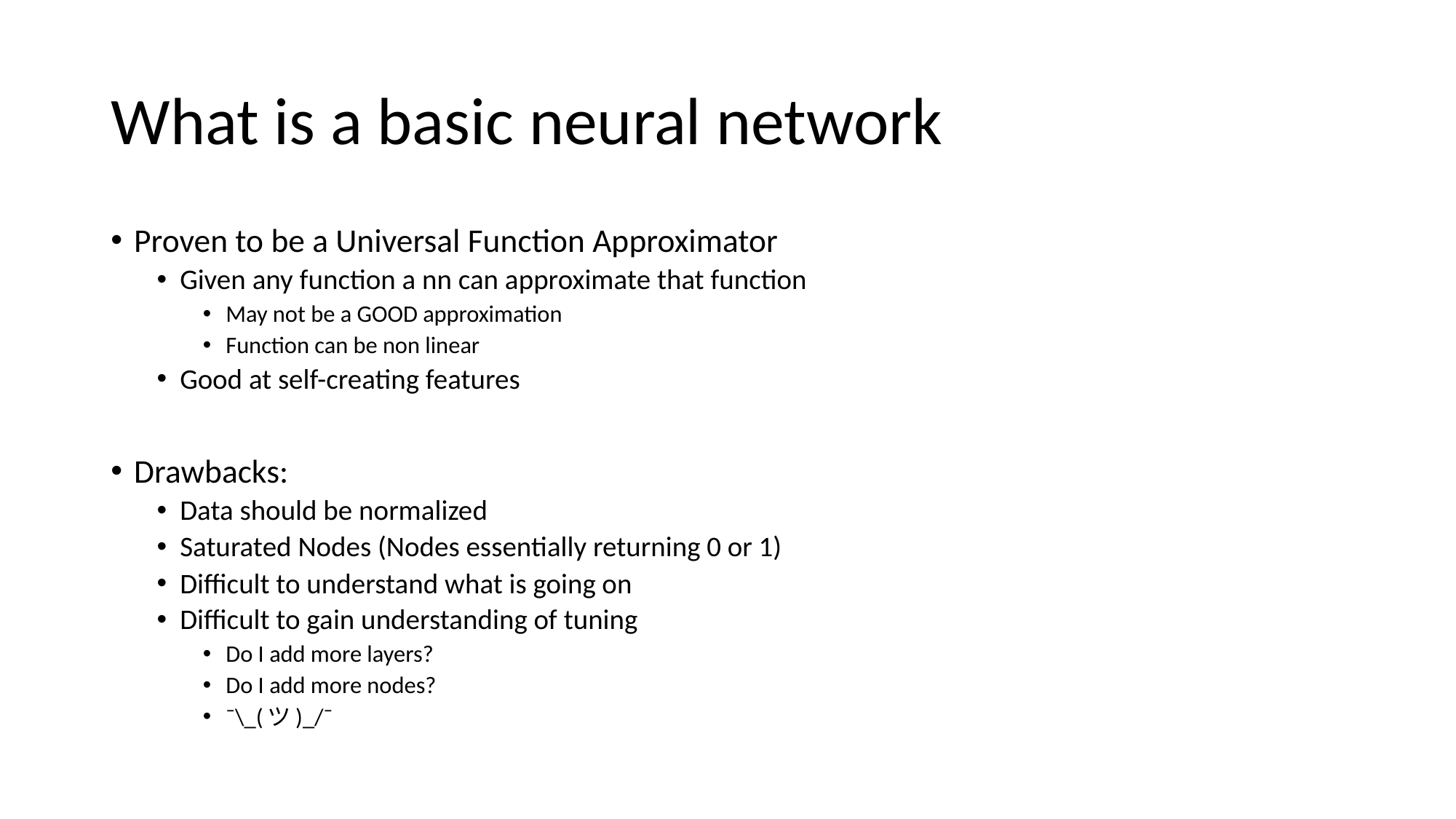

# What is a basic neural network
Proven to be a Universal Function Approximator
Given any function a nn can approximate that function
May not be a GOOD approximation
Function can be non linear
Good at self-creating features

Drawbacks:
Data should be normalized
Saturated Nodes (Nodes essentially returning 0 or 1)
Difficult to understand what is going on
Difficult to gain understanding of tuning
Do I add more layers?
Do I add more nodes?
¯\_(ツ)_/¯